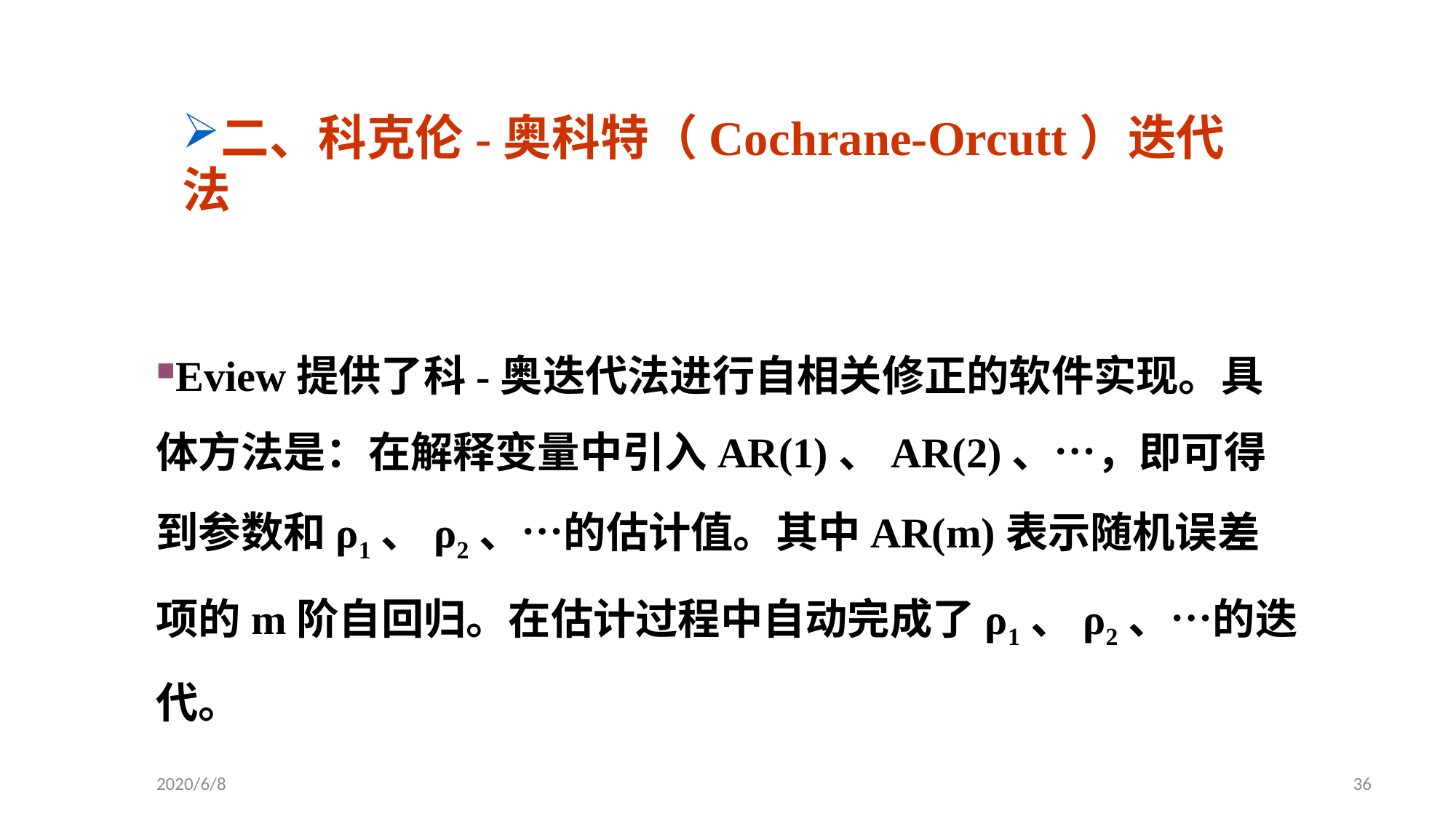

二、科克伦-奥科特（Cochrane-Orcutt）迭代法
Eview提供了科-奥迭代法进行自相关修正的软件实现。具体方法是：在解释变量中引入AR(1)、AR(2)、…，即可得到参数和ρ1、ρ2、…的估计值。其中AR(m)表示随机误差项的m阶自回归。在估计过程中自动完成了ρ1、ρ2、…的迭代。
2020/6/8
36